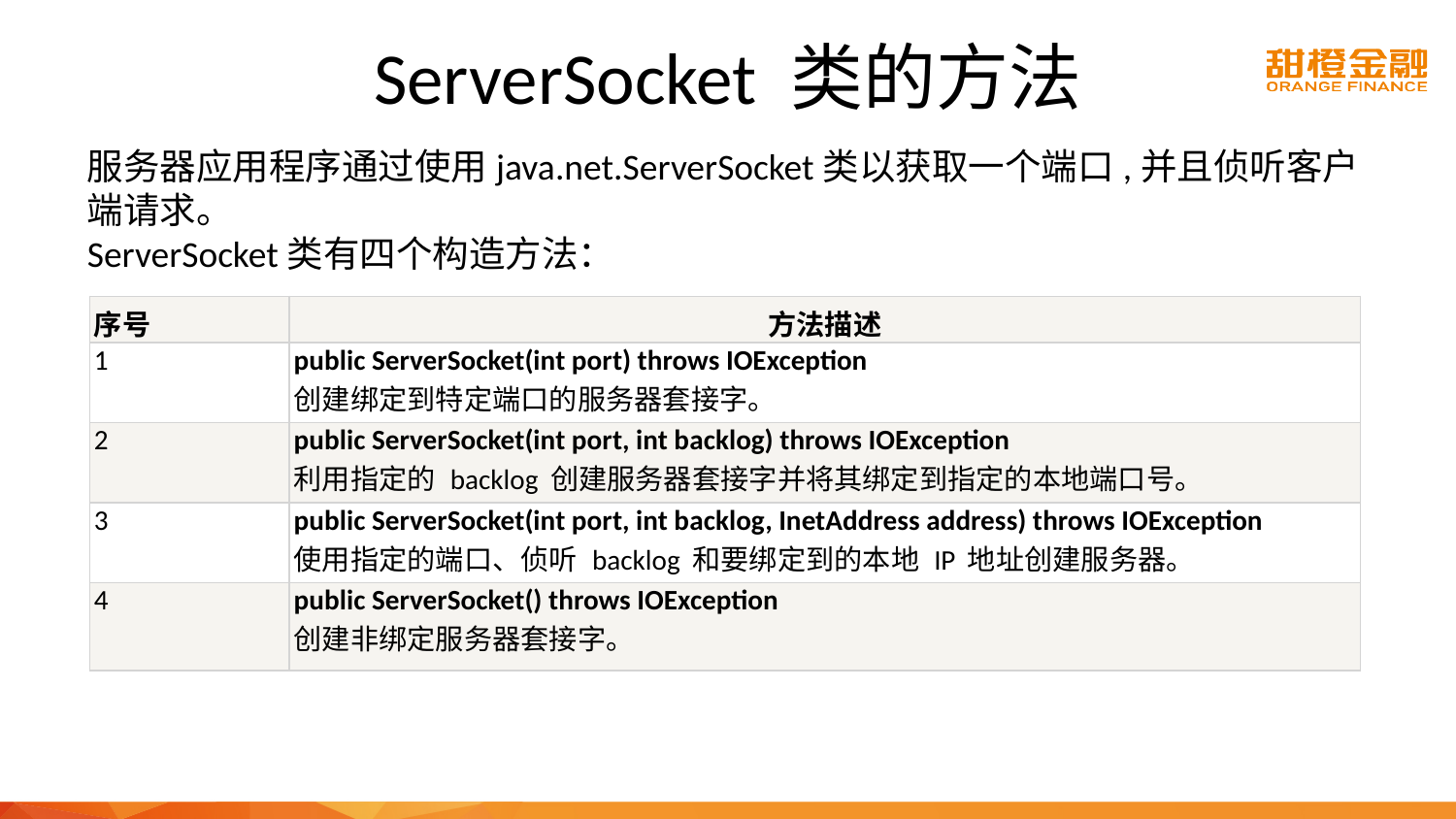

# ServerSocket 类的方法
服务器应用程序通过使用java.net.ServerSocket类以获取一个端口,并且侦听客户端请求。
ServerSocket类有四个构造方法：
| 序号 | 方法描述 |
| --- | --- |
| 1 | public ServerSocket(int port) throws IOException 创建绑定到特定端口的服务器套接字。 |
| 2 | public ServerSocket(int port, int backlog) throws IOException 利用指定的 backlog 创建服务器套接字并将其绑定到指定的本地端口号。 |
| 3 | public ServerSocket(int port, int backlog, InetAddress address) throws IOException 使用指定的端口、侦听 backlog 和要绑定到的本地 IP 地址创建服务器。 |
| 4 | public ServerSocket() throws IOException 创建非绑定服务器套接字。 |